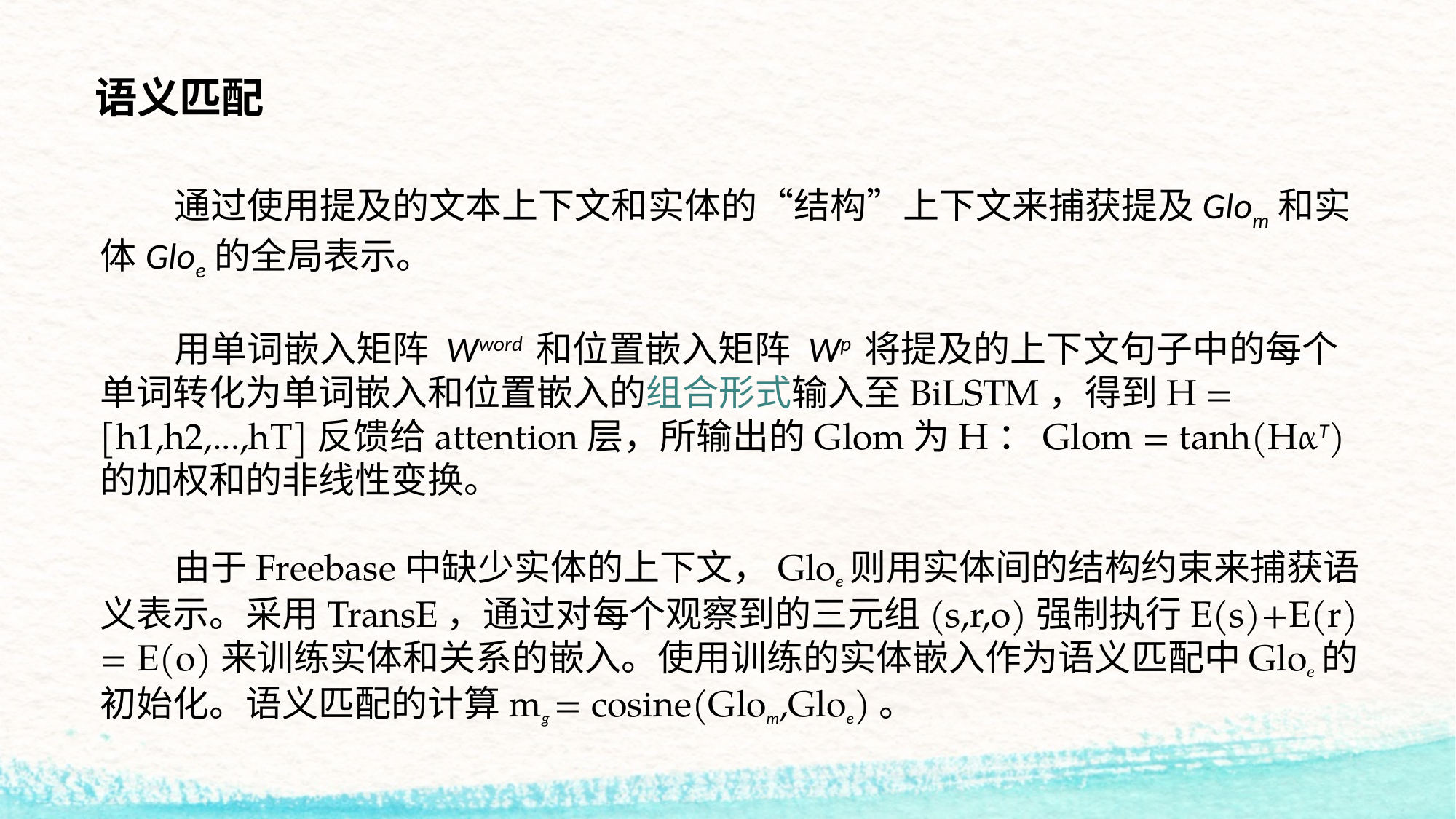

语义匹配
        通过使用提及的文本上下文和实体的“结构”上下文来捕获提及Glom和实体Gloe的全局表示。

        用单词嵌入矩阵 Wword 和位置嵌入矩阵 Wp 将提及的上下文句子中的每个单词转化为单词嵌入和位置嵌入的组合形式输入至BiLSTM，得到H = [h1,h2,...,hT]反馈给attention层，所输出的Glom为H：Glom = tanh(HαT)的加权和的非线性变换。

        由于Freebase中缺少实体的上下文，Gloe则用实体间的结构约束来捕获语义表示。采用TransE，通过对每个观察到的三元组(s,r,o)强制执行E(s)+E(r) = E(o)来训练实体和关系的嵌入。使用训练的实体嵌入作为语义匹配中Gloe的初始化。语义匹配的计算mg = cosine(Glom,Gloe)。